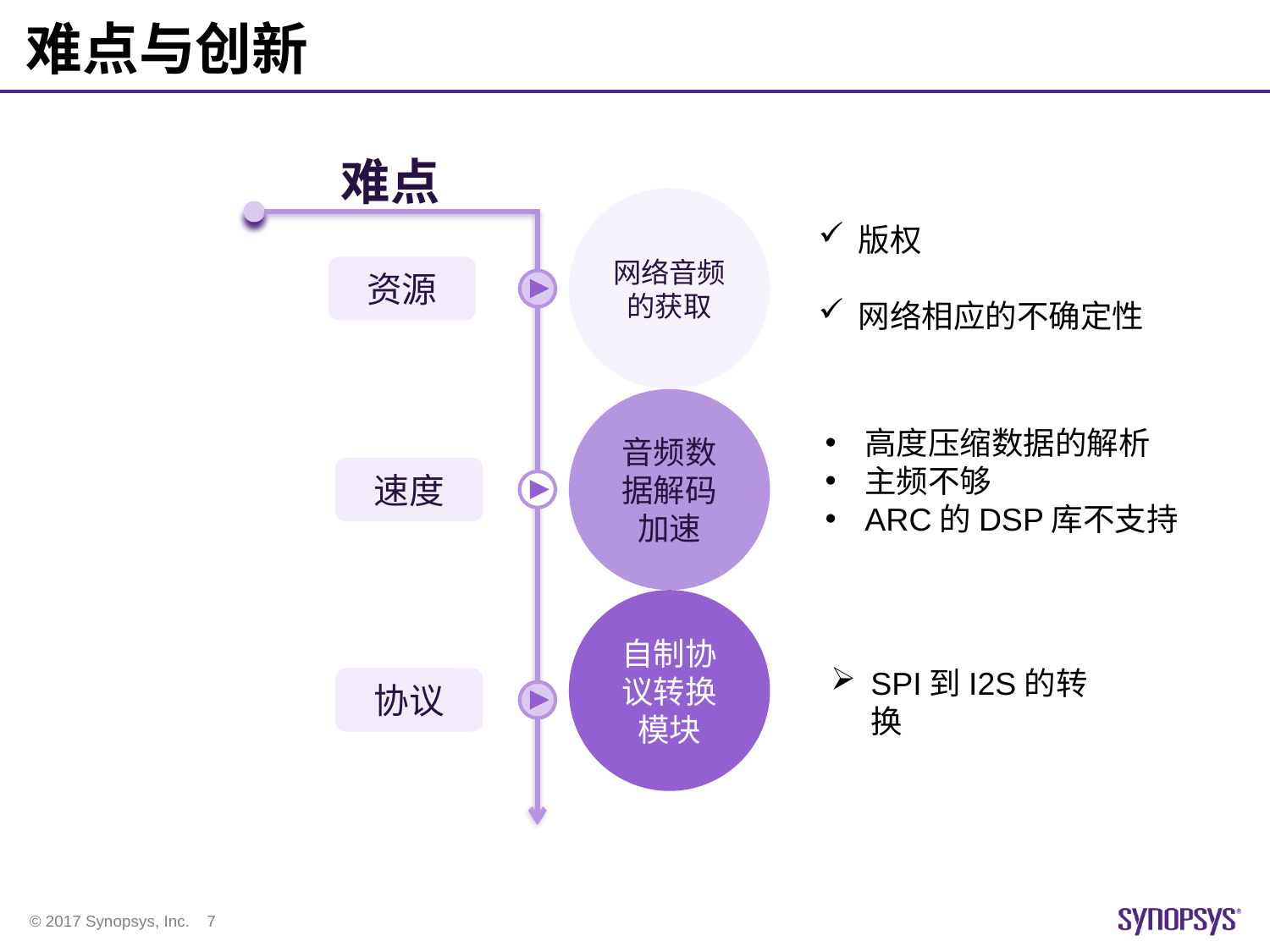

# 难点与创新
难点
网络音频的获取

版权

网络相应的不确定性
资源

音频数据解码加速
高度压缩数据的解析
主频不够
ARC的DSP库不支持
速度

自制协议转换模块
SPI到I2S的转换
协议